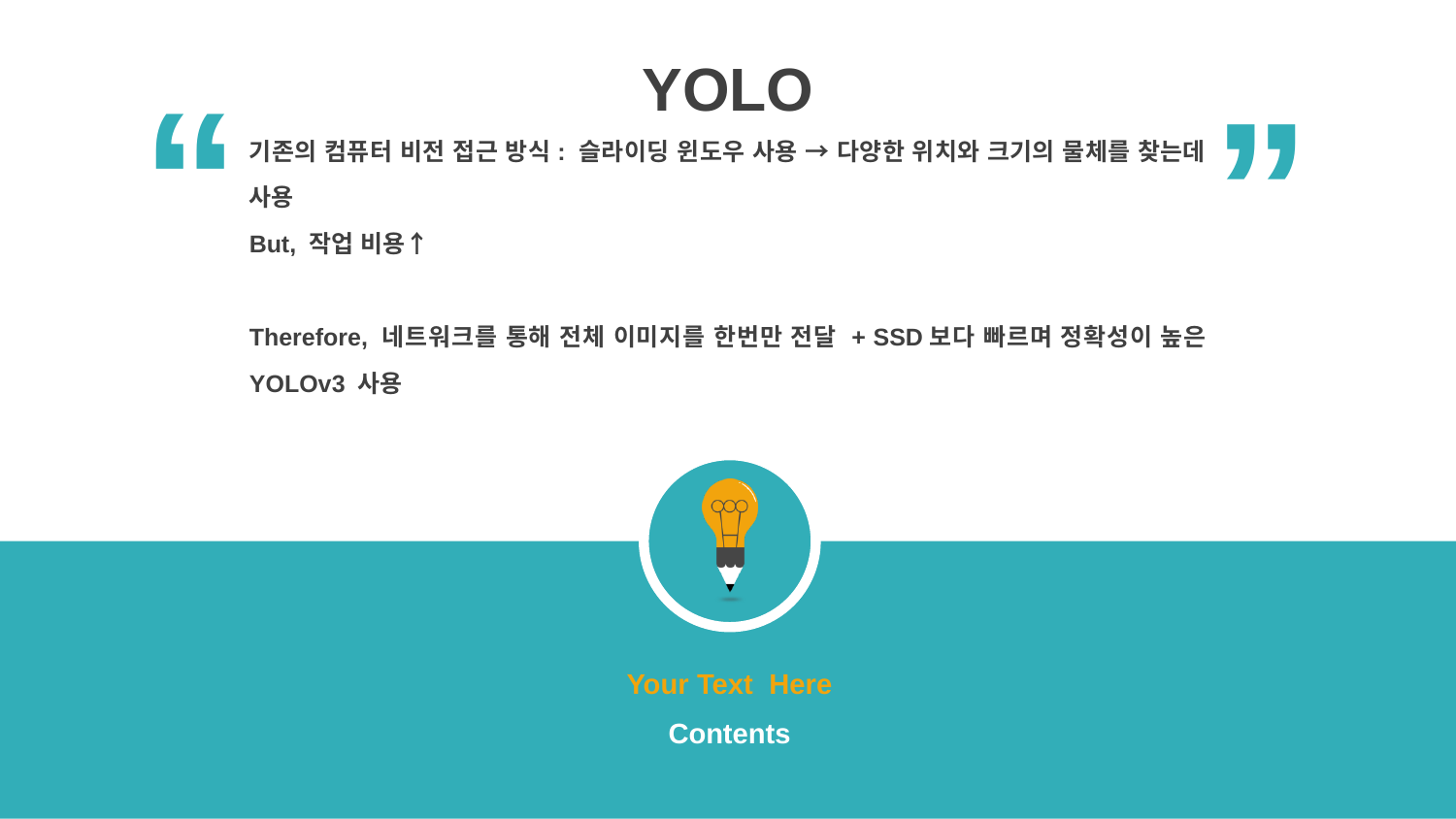

“
YOLO
“
기존의 컴퓨터 비전 접근 방식: 슬라이딩 윈도우 사용 → 다양한 위치와 크기의 물체를 찾는데 사용
But, 작업 비용↑

Therefore, 네트워크를 통해 전체 이미지를 한번만 전달 + SSD보다 빠르며 정확성이 높은 YOLOv3 사용
Your Text  Here
Contents